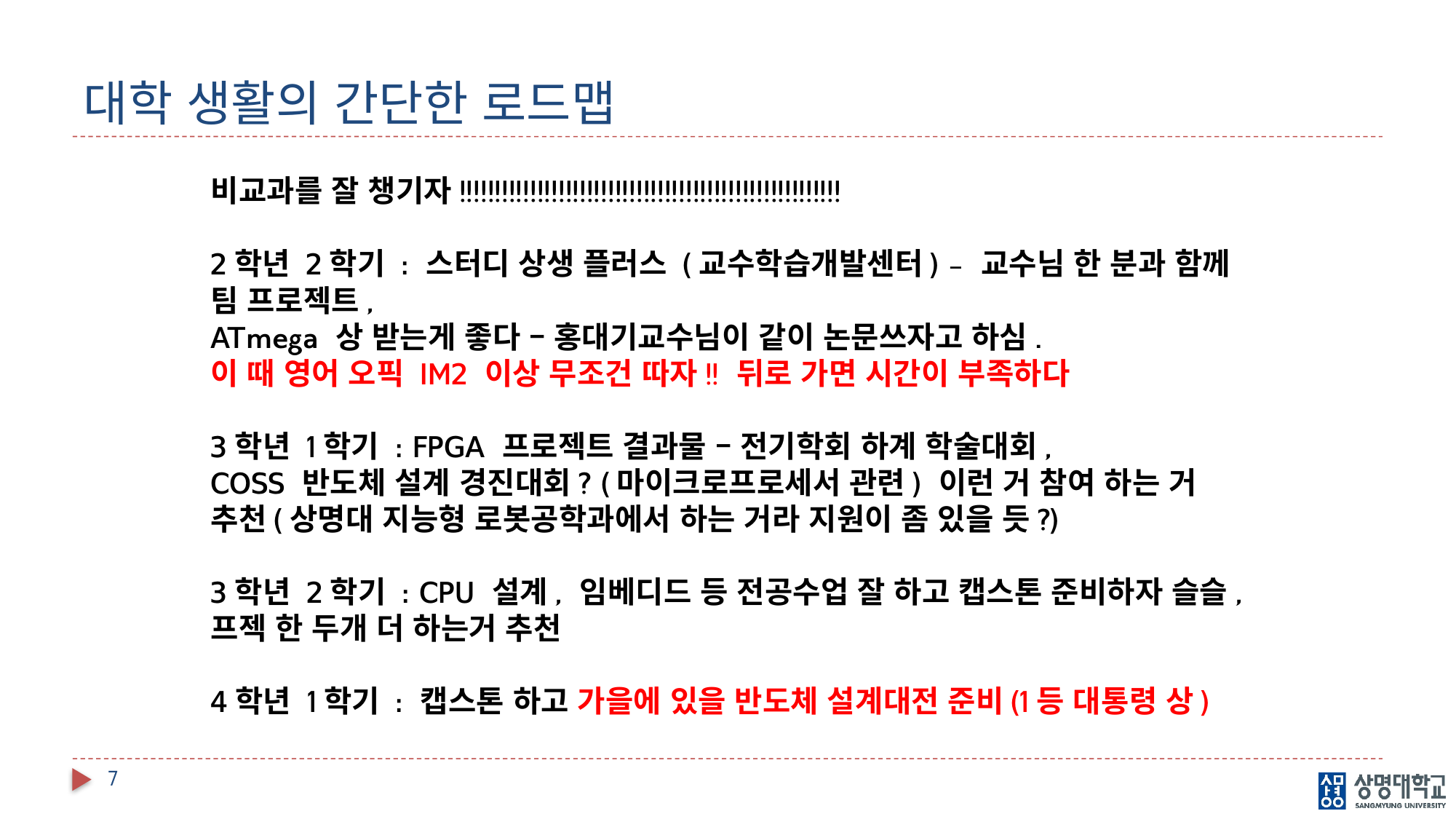

# 대학 생활의 간단한 로드맵
비교과를 잘 챙기자!!!!!!!!!!!!!!!!!!!!!!!!!!!!!!!!!!!!!!!!!!!!!!!!!!!!!!

2학년 2학기 : 스터디 상생 플러스 (교수학습개발센터) – 교수님 한 분과 함께 팀 프로젝트,
ATmega 상 받는게 좋다 – 홍대기교수님이 같이 논문쓰자고 하심.
이 때 영어 오픽 IM2 이상 무조건 따자!! 뒤로 가면 시간이 부족하다

3학년 1학기 : FPGA 프로젝트 결과물 – 전기학회 하계 학술대회,
COSS 반도체 설계 경진대회? (마이크로프로세서 관련) 이런 거 참여 하는 거 추천(상명대 지능형 로봇공학과에서 하는 거라 지원이 좀 있을 듯?)

3학년 2학기 : CPU 설계, 임베디드 등 전공수업 잘 하고 캡스톤 준비하자 슬슬, 프젝 한 두개 더 하는거 추천

4학년 1학기 : 캡스톤 하고 가을에 있을 반도체 설계대전 준비(1등 대통령 상)
7